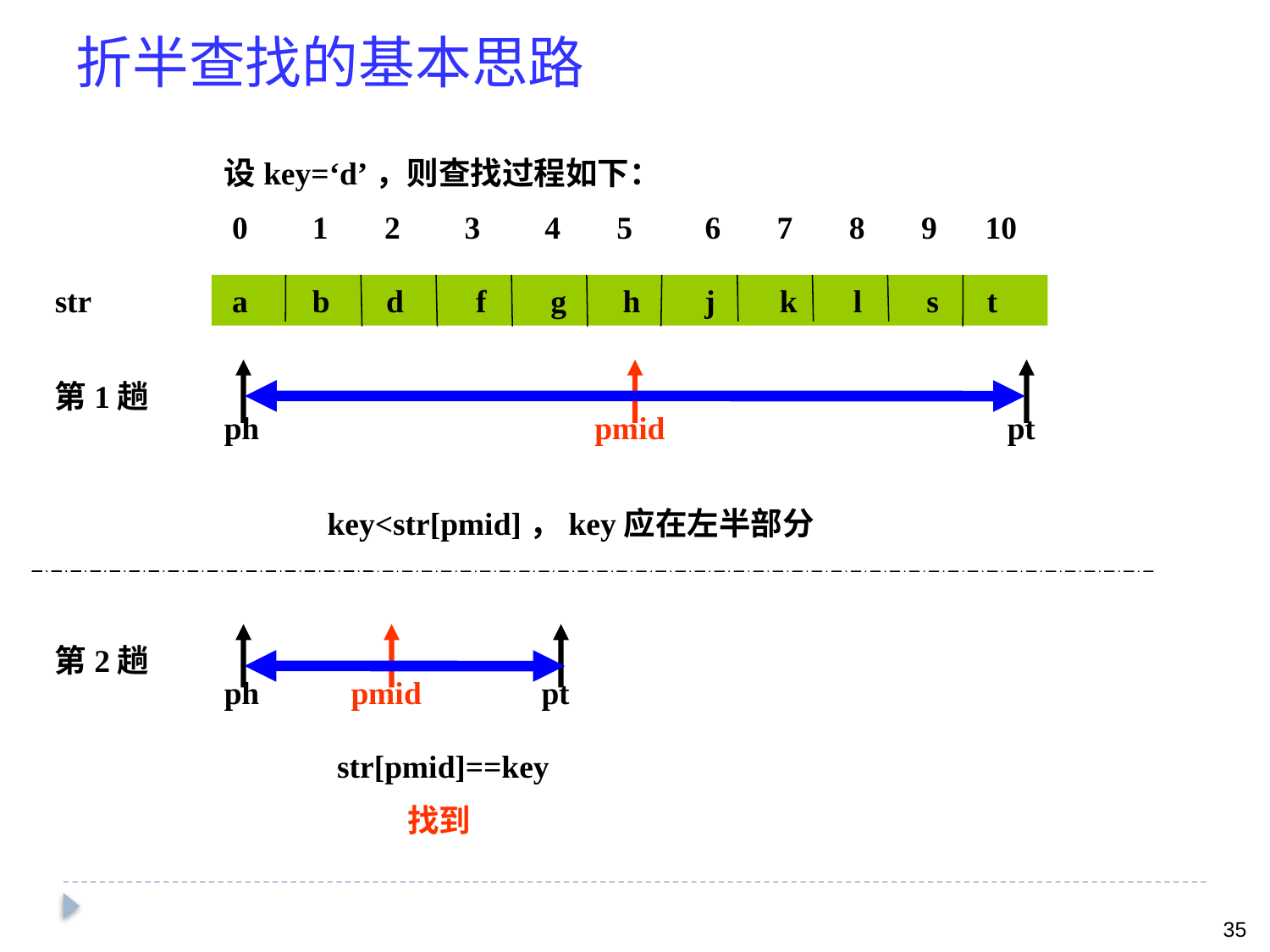

折半查找的基本思路
设key=‘d’，则查找过程如下：
 0        1       2        3        4       5         6       7       8       9      10
str
 a        b       d         f        g       h        j        k       l        s      t

第1趟
ph
pmid
pt

 key<str[pmid]，key应在左半部分

第2趟
ph
pmid
pt

 str[pmid]==key
找到
35